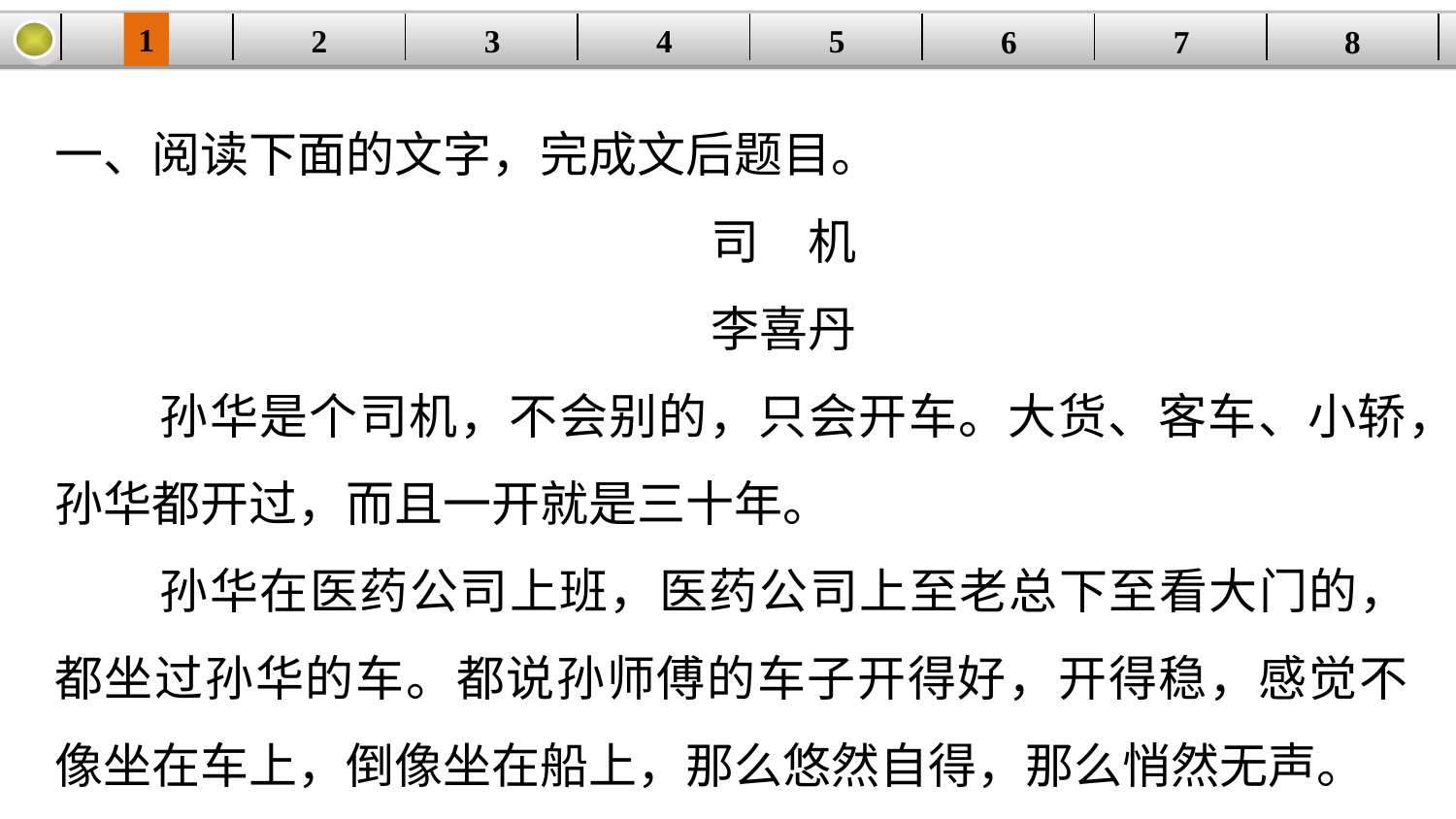

1
2
3
4
|  |  |  |  |  |  |  |  |
| --- | --- | --- | --- | --- | --- | --- | --- |
5
6
7
8

一、阅读下面的文字，完成文后题目。
司　机
李喜丹
孙华是个司机，不会别的，只会开车。大货、客车、小轿，孙华都开过，而且一开就是三十年。
孙华在医药公司上班，医药公司上至老总下至看大门的，都坐过孙华的车。都说孙师傅的车子开得好，开得稳，感觉不像坐在车上，倒像坐在船上，那么悠然自得，那么悄然无声。